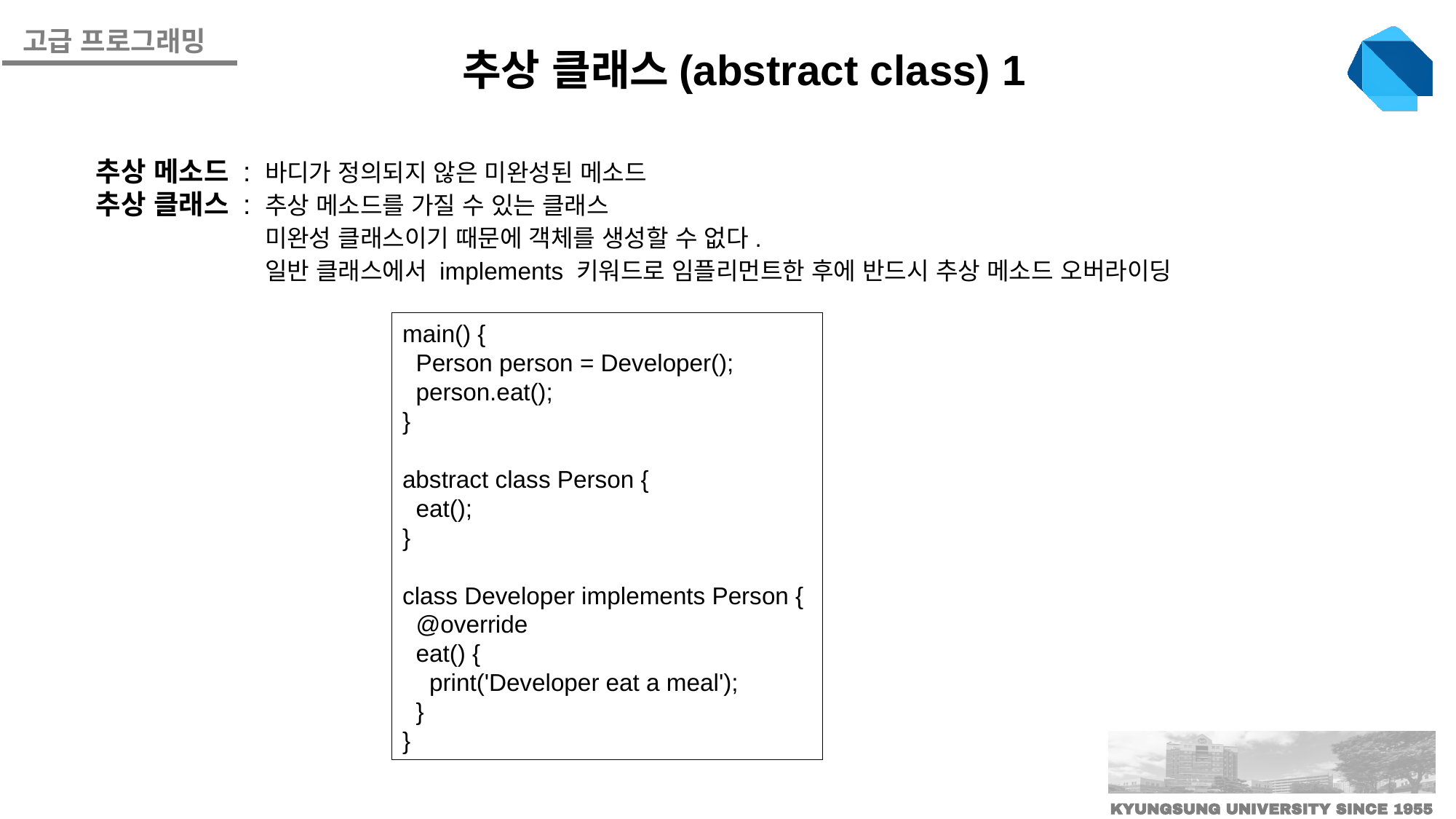

추상 클래스(abstract class) 1
추상 메소드 : 바디가 정의되지 않은 미완성된 메소드
추상 클래스 : 추상 메소드를 가질 수 있는 클래스
	       미완성 클래스이기 때문에 객체를 생성할 수 없다.
	       일반 클래스에서 implements 키워드로 임플리먼트한 후에 반드시 추상 메소드 오버라이딩
main() {
  Person person = Developer();
  person.eat();
}

abstract class Person {
  eat();
}

class Developer implements Person {
  @override
  eat() {
    print('Developer eat a meal');
  }
}